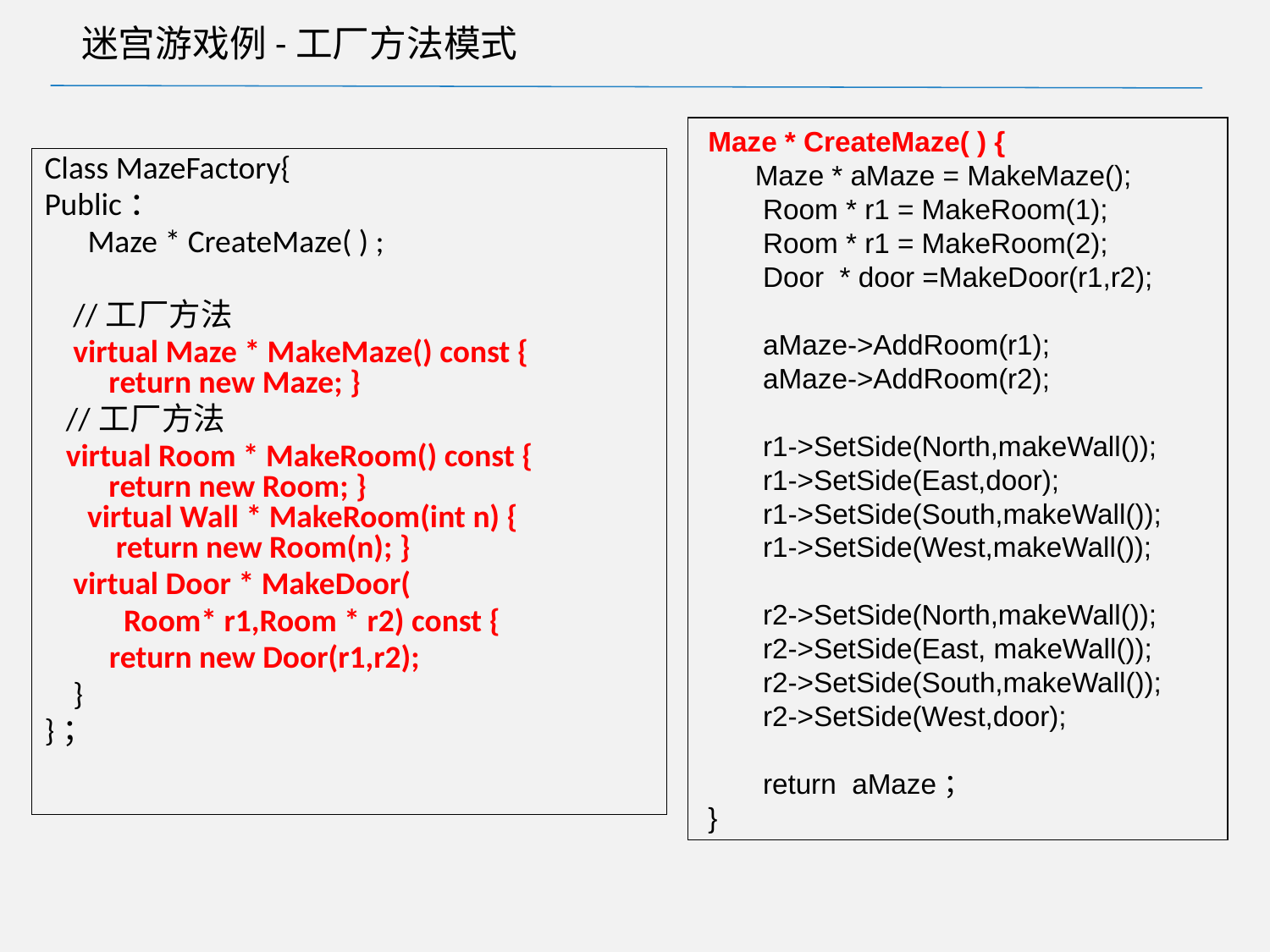

迷宫游戏例-工厂方法模式
 Maze * CreateMaze( ) {
       Maze * aMaze = MakeMaze();
        Room * r1 = MakeRoom(1);
        Room * r1 = MakeRoom(2);
        Door  * door =MakeDoor(r1,r2);

        aMaze->AddRoom(r1);
        aMaze->AddRoom(r2);

        r1->SetSide(North,makeWall());
        r1->SetSide(East,door);
        r1->SetSide(South,makeWall());
        r1->SetSide(West,makeWall());

        r2->SetSide(North,makeWall());
        r2->SetSide(East, makeWall());
        r2->SetSide(South,makeWall());
        r2->SetSide(West,door);

        return  aMaze；
 }
Class MazeFactory{
Public：
      Maze * CreateMaze( ) ;

    //工厂方法
    virtual Maze * MakeMaze() const {
   return new Maze; }
   //工厂方法
   virtual Room * MakeRoom() const {
   return new Room; }
virtual Wall * MakeRoom(int n) {
    return new Room(n); }
    virtual Door * MakeDoor(
           Room* r1,Room * r2) const {
         return new Door(r1,r2);
    }
}；